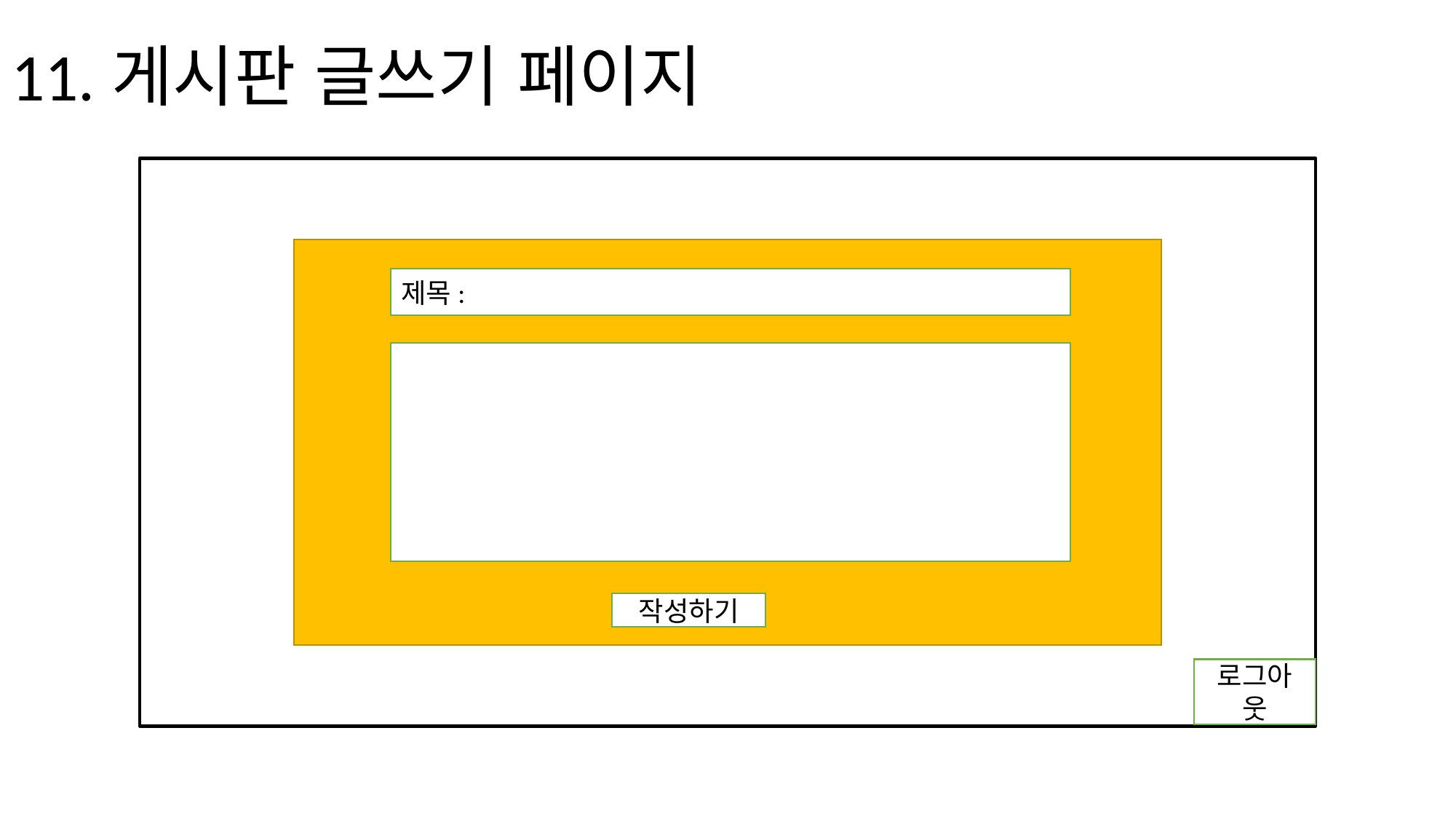

# 11.게시판 글쓰기 페이지

제목:

작성하기
로그아웃